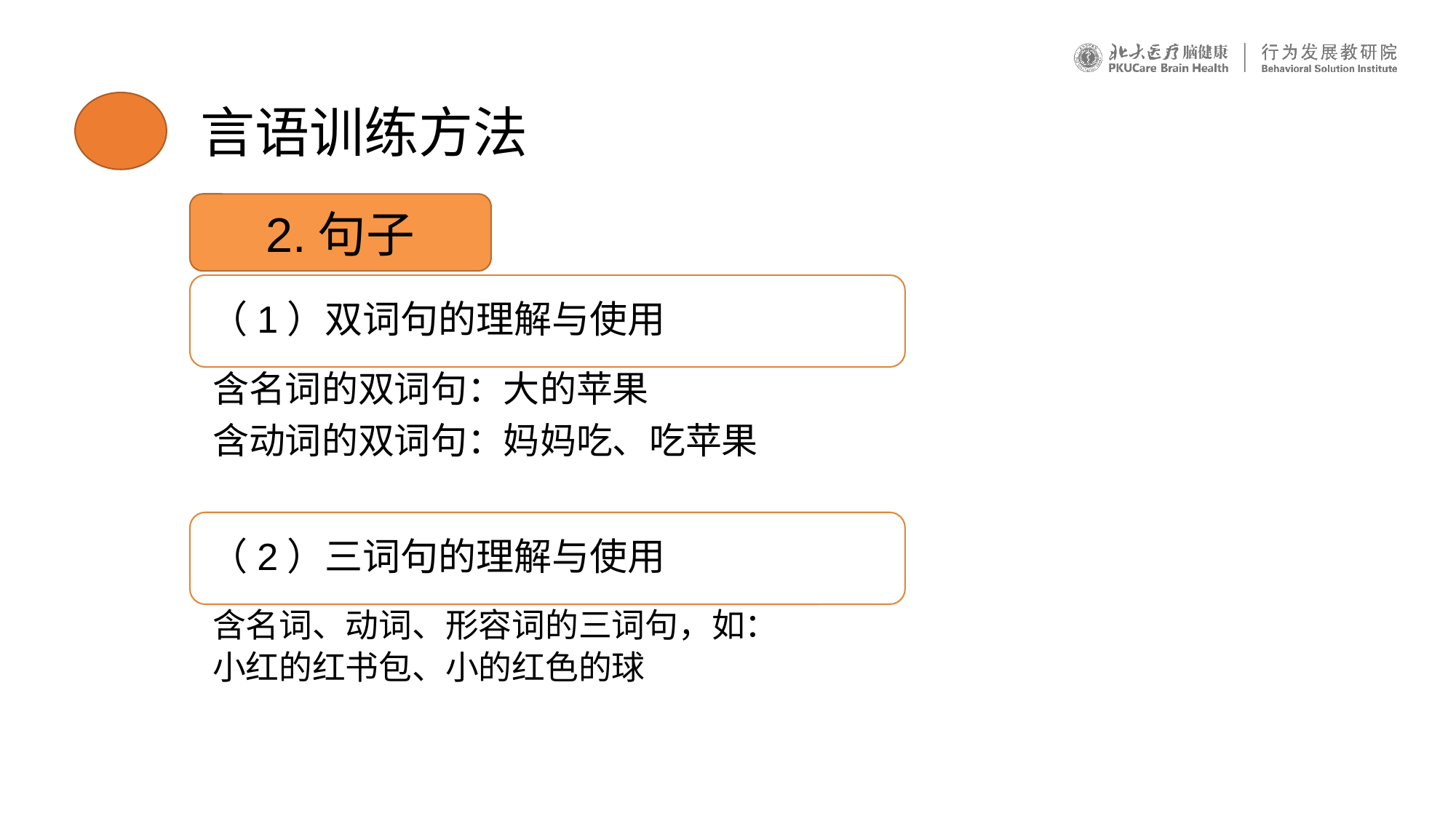

言语训练方法

2.句子
（1）双词句的理解与使用
含名词的双词句：大的苹果
含动词的双词句：妈妈吃、吃苹果
（2）三词句的理解与使用
含名词、动词、形容词的三词句，如：
小红的红书包、小的红色的球